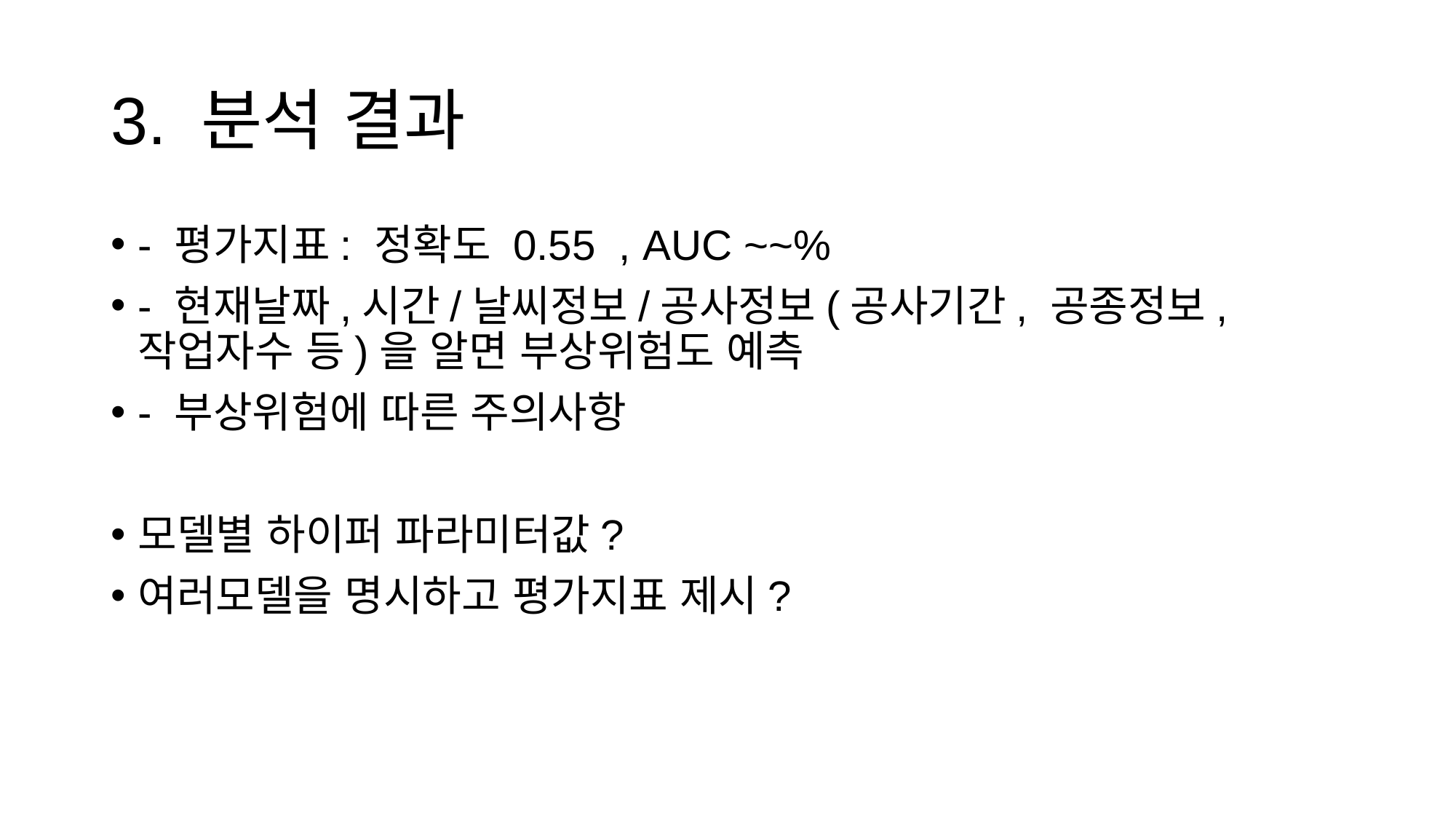

# 3. 분석 결과
- 평가지표: 정확도 0.55  , AUC ~~%
- 현재날짜,시간/날씨정보/공사정보(공사기간, 공종정보, 작업자수 등)을 알면 부상위험도 예측
- 부상위험에 따른 주의사항

모델별 하이퍼 파라미터값?
여러모델을 명시하고 평가지표 제시?